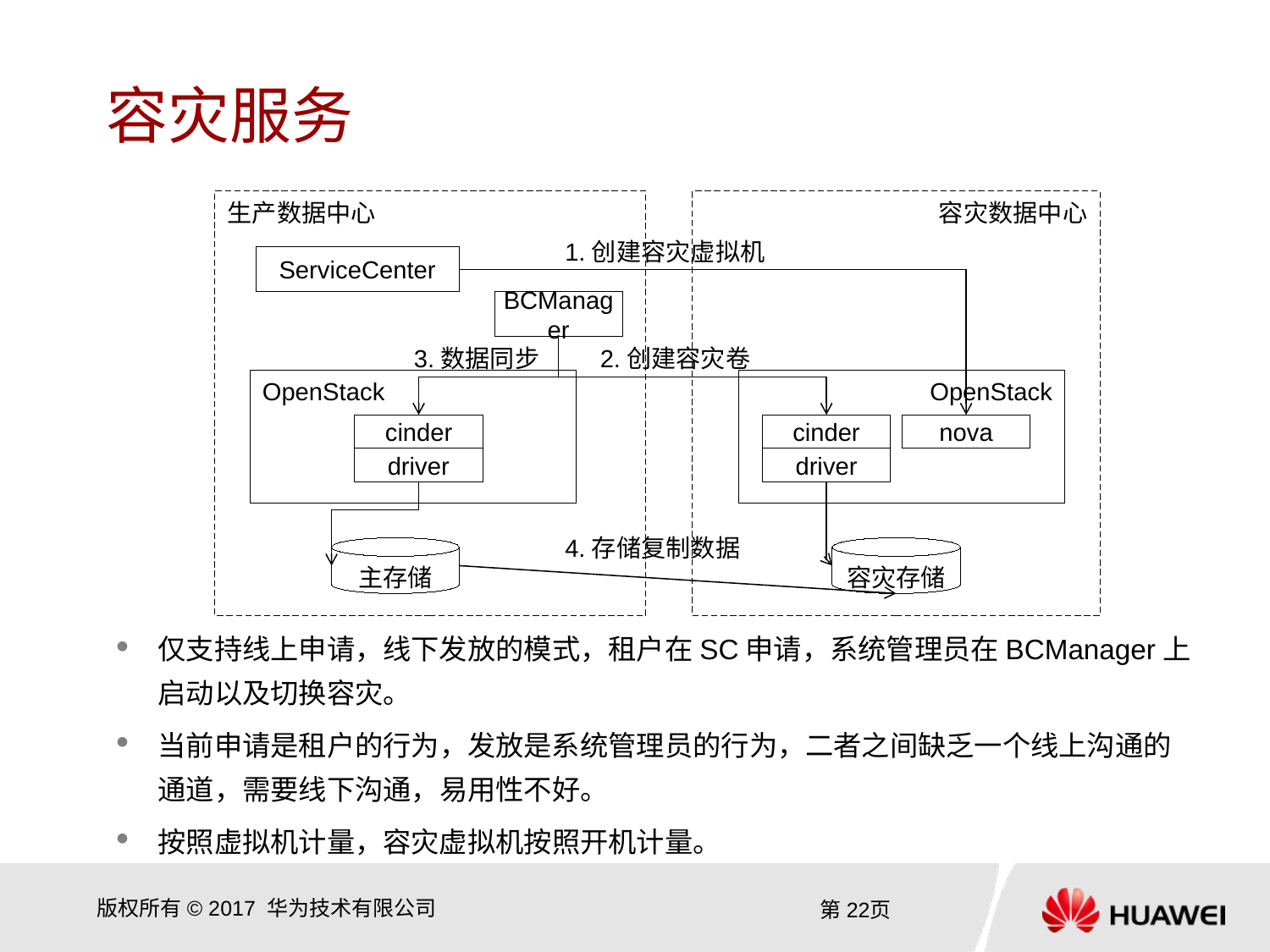

# 容灾服务
生产数据中心
容灾数据中心
1.创建容灾虚拟机
ServiceCenter
BCManager
3.数据同步
2.创建容灾卷
OpenStack
OpenStack
cinder
cinder
nova
driver
driver
4.存储复制数据
主存储
容灾存储
仅支持线上申请，线下发放的模式，租户在SC申请，系统管理员在BCManager上启动以及切换容灾。
当前申请是租户的行为，发放是系统管理员的行为，二者之间缺乏一个线上沟通的通道，需要线下沟通，易用性不好。
按照虚拟机计量，容灾虚拟机按照开机计量。